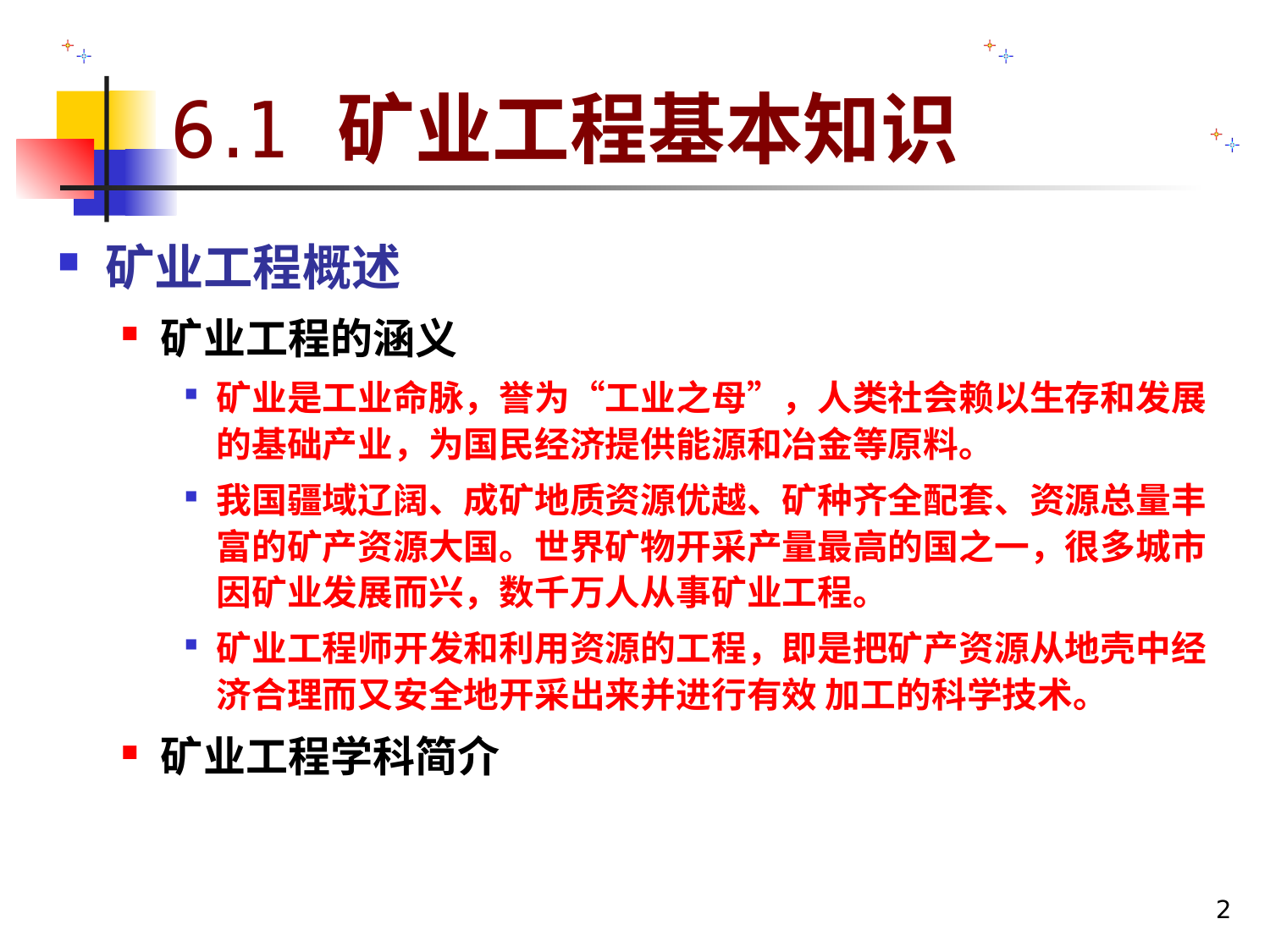

# 6.1 矿业工程基本知识
矿业工程概述
矿业工程的涵义
矿业是工业命脉，誉为“工业之母”，人类社会赖以生存和发展的基础产业，为国民经济提供能源和冶金等原料。
我国疆域辽阔、成矿地质资源优越、矿种齐全配套、资源总量丰富的矿产资源大国。世界矿物开采产量最高的国之一，很多城市因矿业发展而兴，数千万人从事矿业工程。
矿业工程师开发和利用资源的工程，即是把矿产资源从地壳中经济合理而又安全地开采出来并进行有效 加工的科学技术。
矿业工程学科简介
2